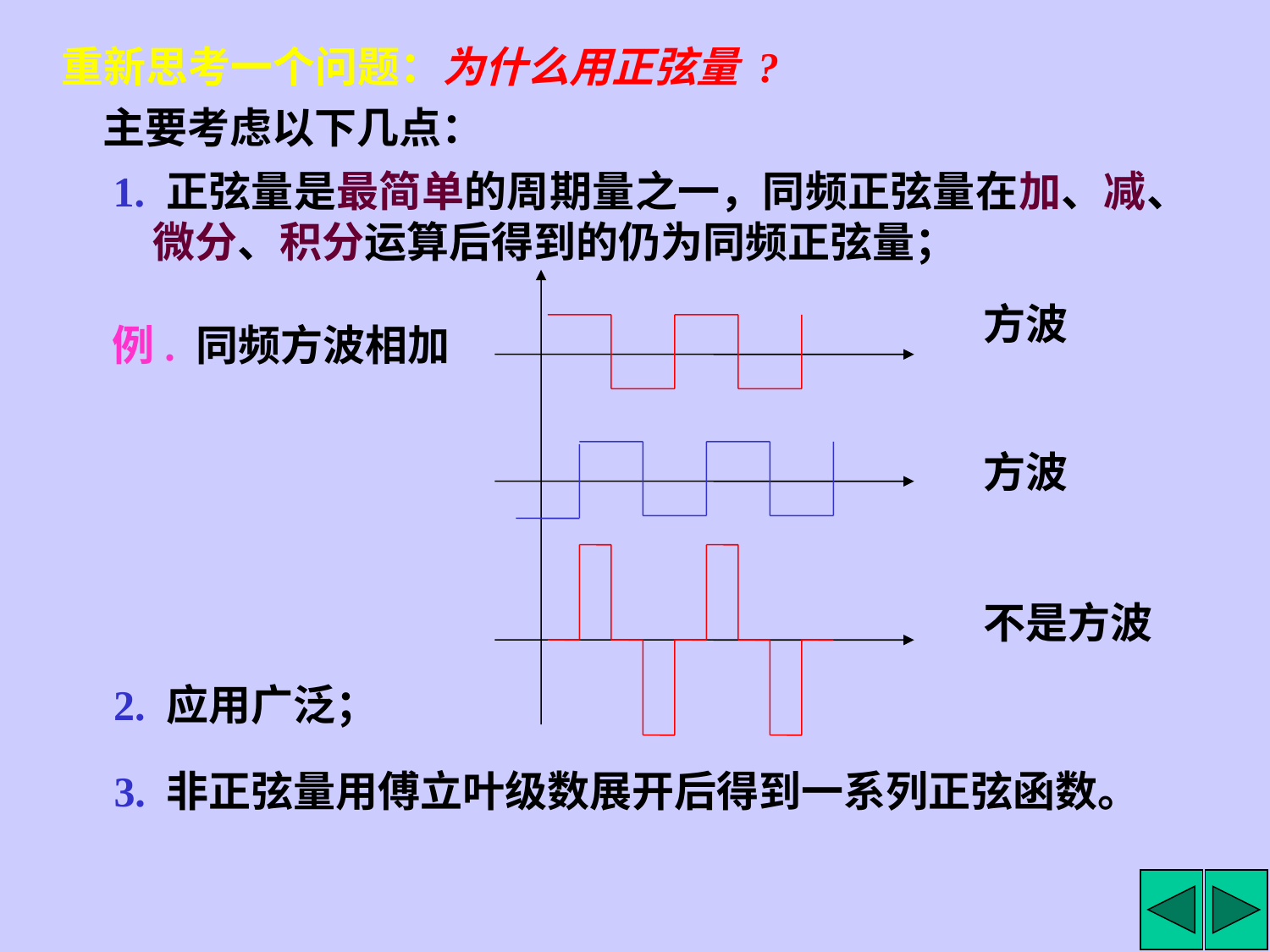

重新思考一个问题：为什么用正弦量 ?
主要考虑以下几点：
1. 正弦量是最简单的周期量之一，同频正弦量在加、减、微分、积分运算后得到的仍为同频正弦量；

方波

例. 同频方波相加
方波

不是方波
2. 应用广泛；
3. 非正弦量用傅立叶级数展开后得到一系列正弦函数。